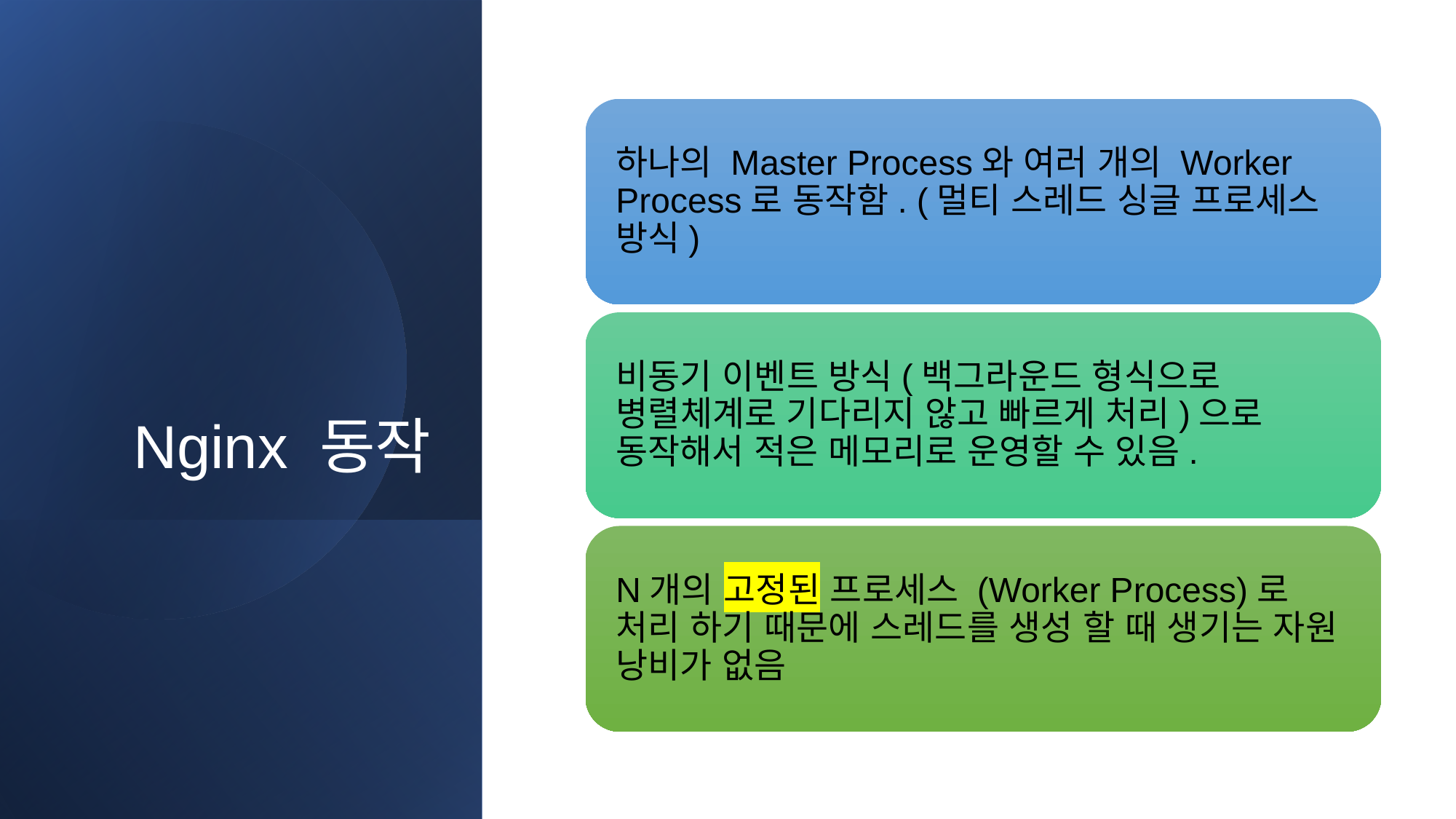

하나의 Master Process와 여러 개의 Worker Process로 동작함. (멀티 스레드 싱글 프로세스 방식)
비동기 이벤트 방식(백그라운드 형식으로 병렬체계로 기다리지 않고 빠르게 처리)으로 동작해서 적은 메모리로 운영할 수 있음.
N개의 고정된 프로세스 (Worker Process)로 처리 하기 때문에 스레드를 생성 할 때 생기는 자원 낭비가 없음

# Nginx 동작